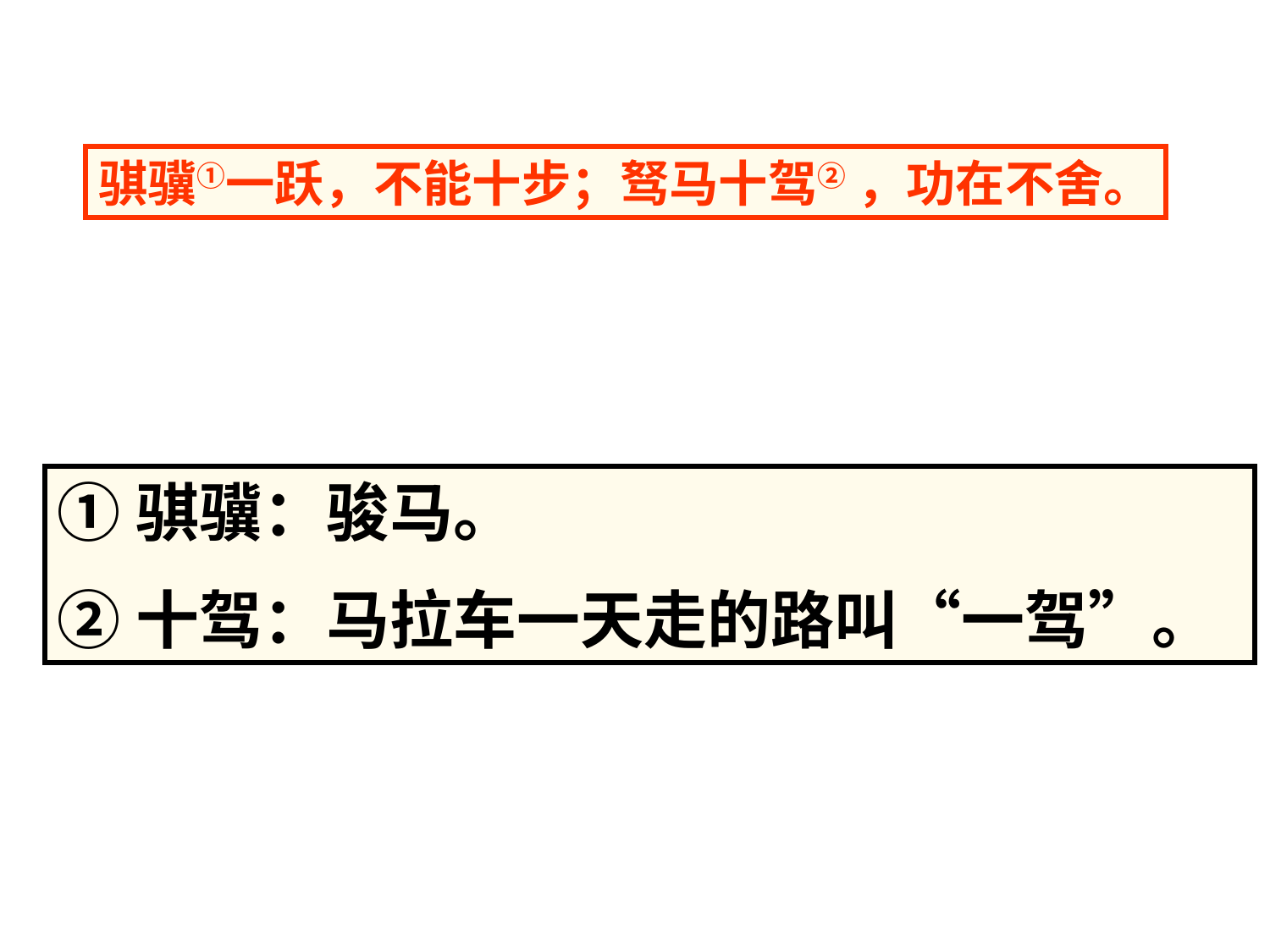

骐骥①一跃，不能十步；驽马十驾② ，功在不舍。
①骐骥：骏马。
②十驾：马拉车一天走的路叫“一驾”。